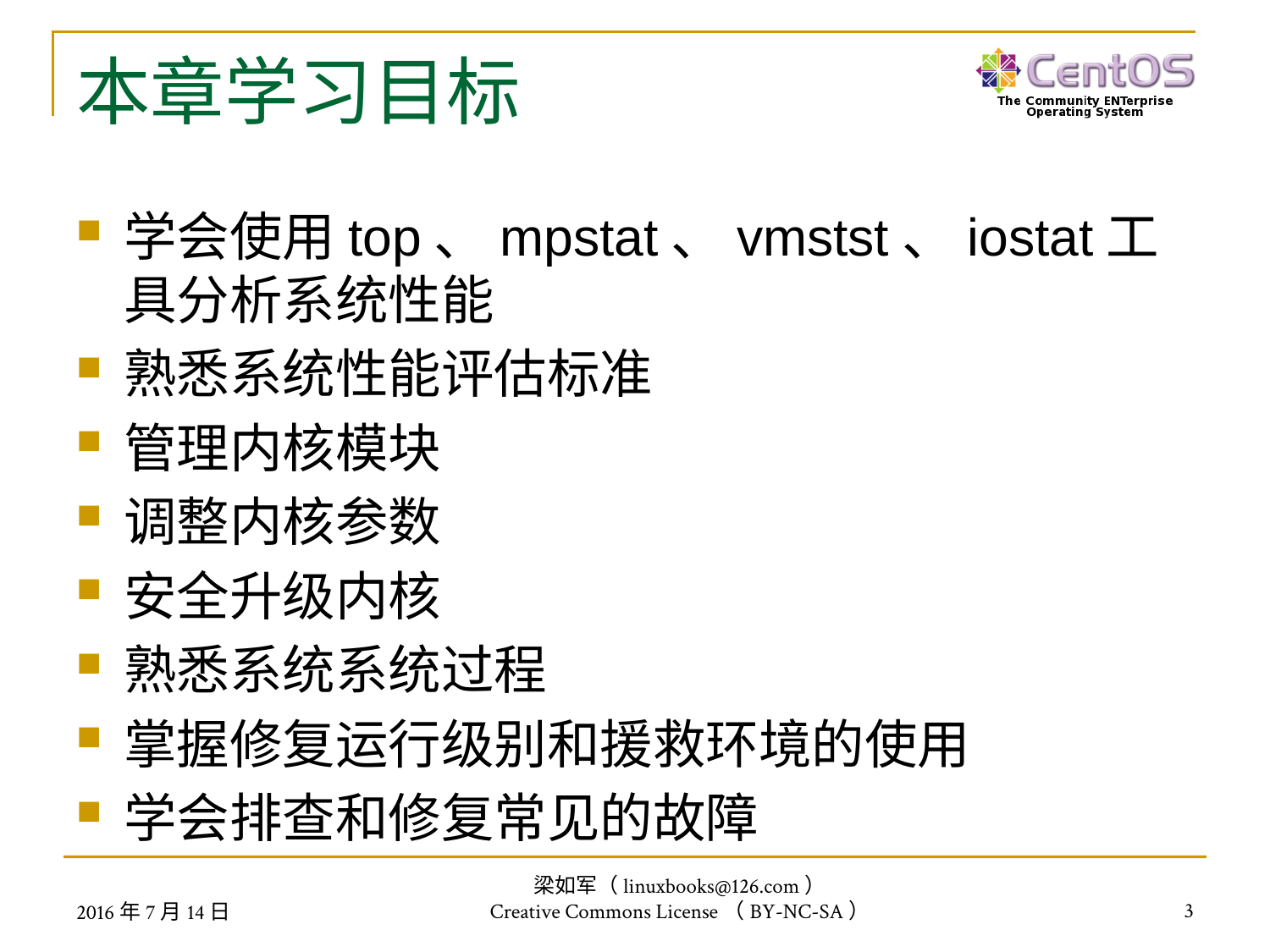

# 本章学习目标
学会使用top、mpstat、vmstst、iostat工具分析系统性能
熟悉系统性能评估标准
管理内核模块
调整内核参数
安全升级内核
熟悉系统系统过程
掌握修复运行级别和援救环境的使用
学会排查和修复常见的故障

梁如军（linuxbooks@126.com）
Creative Commons License（BY-NC-SA）
2016年7月14日
3